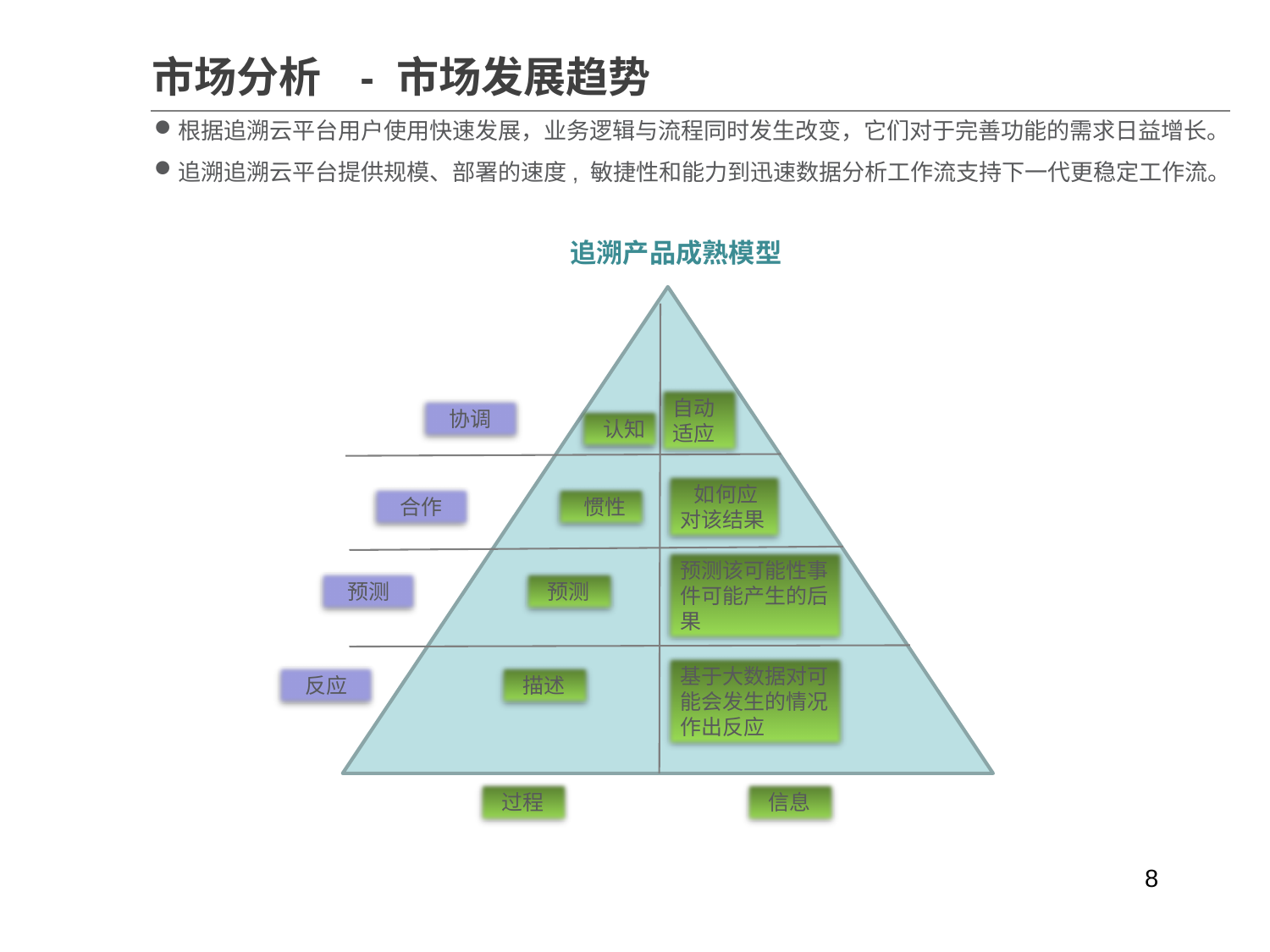

市场分析   - 市场发展趋势

根据追溯云平台用户使用快速发展，业务逻辑与流程同时发生改变，它们对于完善功能的需求日益增长。
追溯追溯云平台提供规模、部署的速度, 敏捷性和能力到迅速数据分析工作流支持下一代更稳定工作流。
追溯产品成熟模型

自动适应
  协调
 认知
  如何应对该结果
  合作
  惯性
预测该可能性事件可能产生的后果
  预测
 预测
基于大数据对可能会发生的情况作出反应
  反应
 描述
 过程
 信息
8